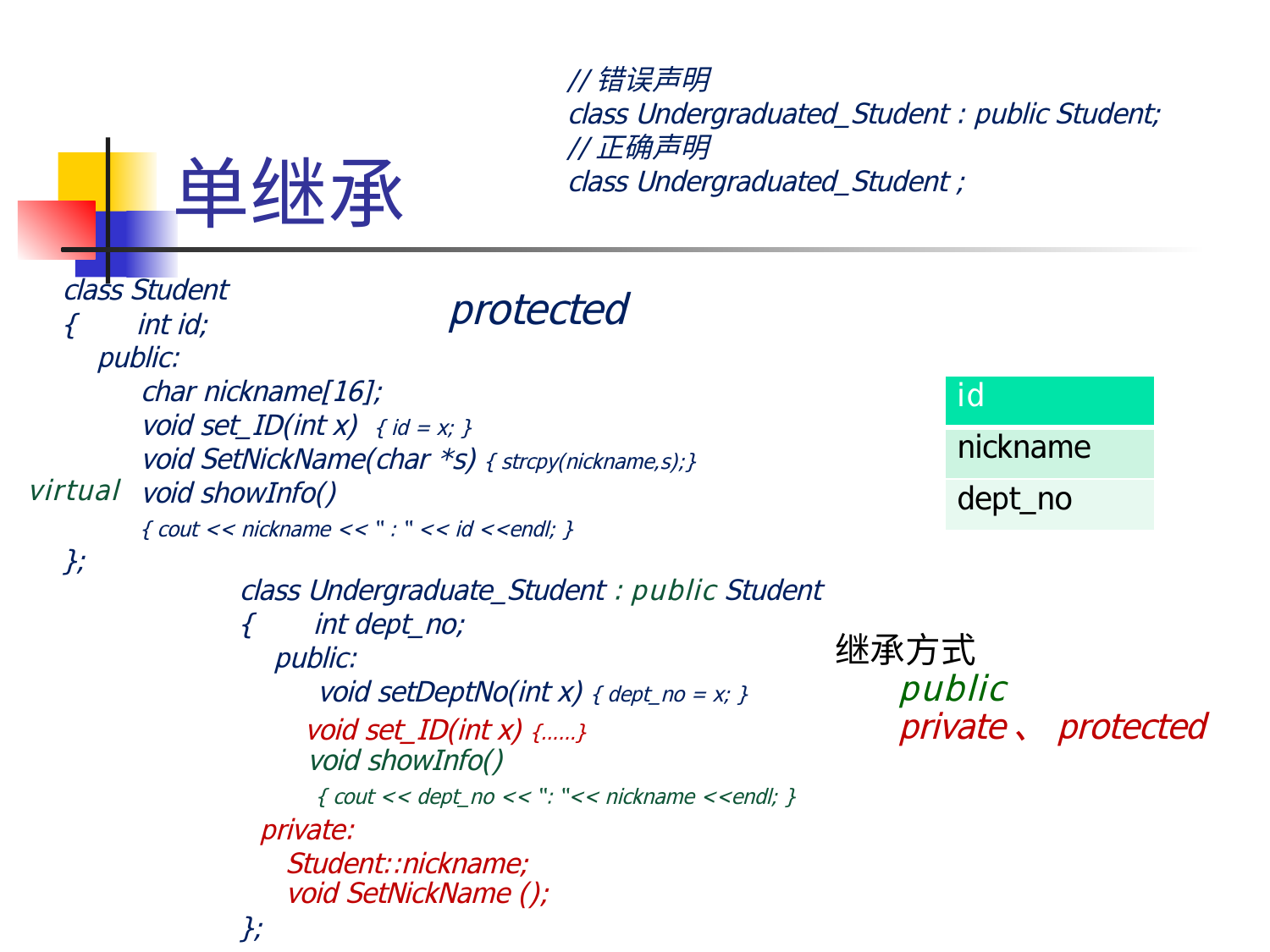

//错误声明
class Undergraduated_Student : public Student;
//正确声明
class Undergraduated_Student ;
# 单继承
class Student
{       int id;
    public:
         char nickname[16];
         void set_ID(int x)  { id = x; }
         void SetNickName(char *s) { strcpy(nickname,s);}
         void showInfo()
         { cout << nickname << “ : “ << id <<endl; }
};
protected
| id |
| --- |
| nickname |
| dept\_no |
virtual
class Undergraduate_Student : public Student
{       int dept_no;
    public:
         void setDeptNo(int x) { dept_no = x; }

};
继承方式
public
private、protected

void set_ID(int x) {……}
void showInfo()
 { cout << dept_no << “: “<< nickname <<endl; }

private:
   Student::nickname;
void SetNickName ();